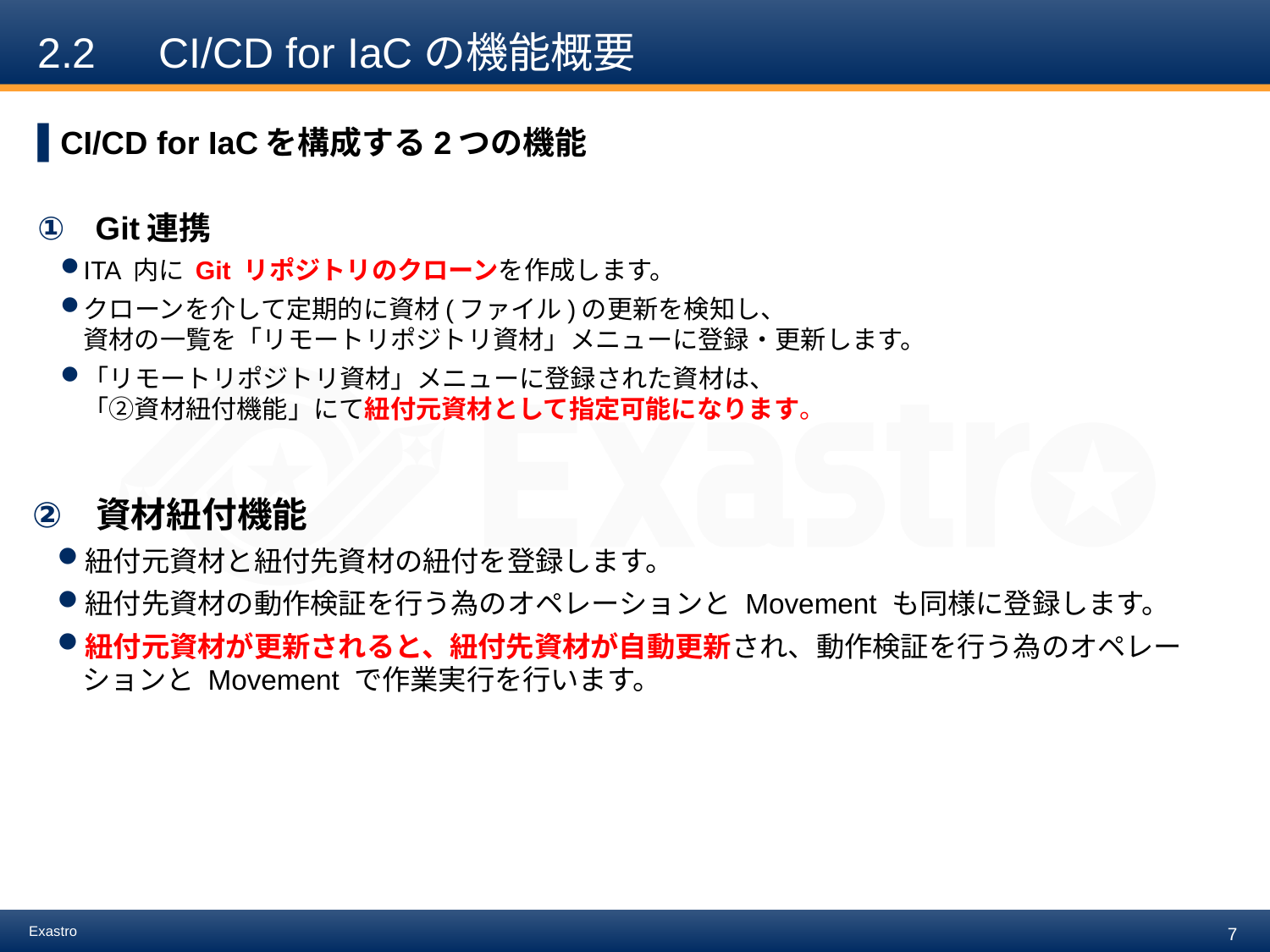

2.2　CI/CD for IaCの機能概要
CI/CD for IaCを構成する2つの機能
Git連携
ITA 内に Git リポジトリのクローンを作成します。
クローンを介して定期的に資材(ファイル)の更新を検知し、
資材の一覧を「リモートリポジトリ資材」メニューに登録・更新します。
「リモートリポジトリ資材」メニューに登録された資材は、
「②資材紐付機能」にて紐付元資材として指定可能になります。
# 1.1　Ansible driverについて　X/X
資材紐付機能
紐付元資材と紐付先資材の紐付を登録します。
紐付先資材の動作検証を行う為のオペレーションと Movement も同様に登録します。
紐付元資材が更新されると、紐付先資材が自動更新され、動作検証を行う為のオペレーションと Movement で作業実行を行います。